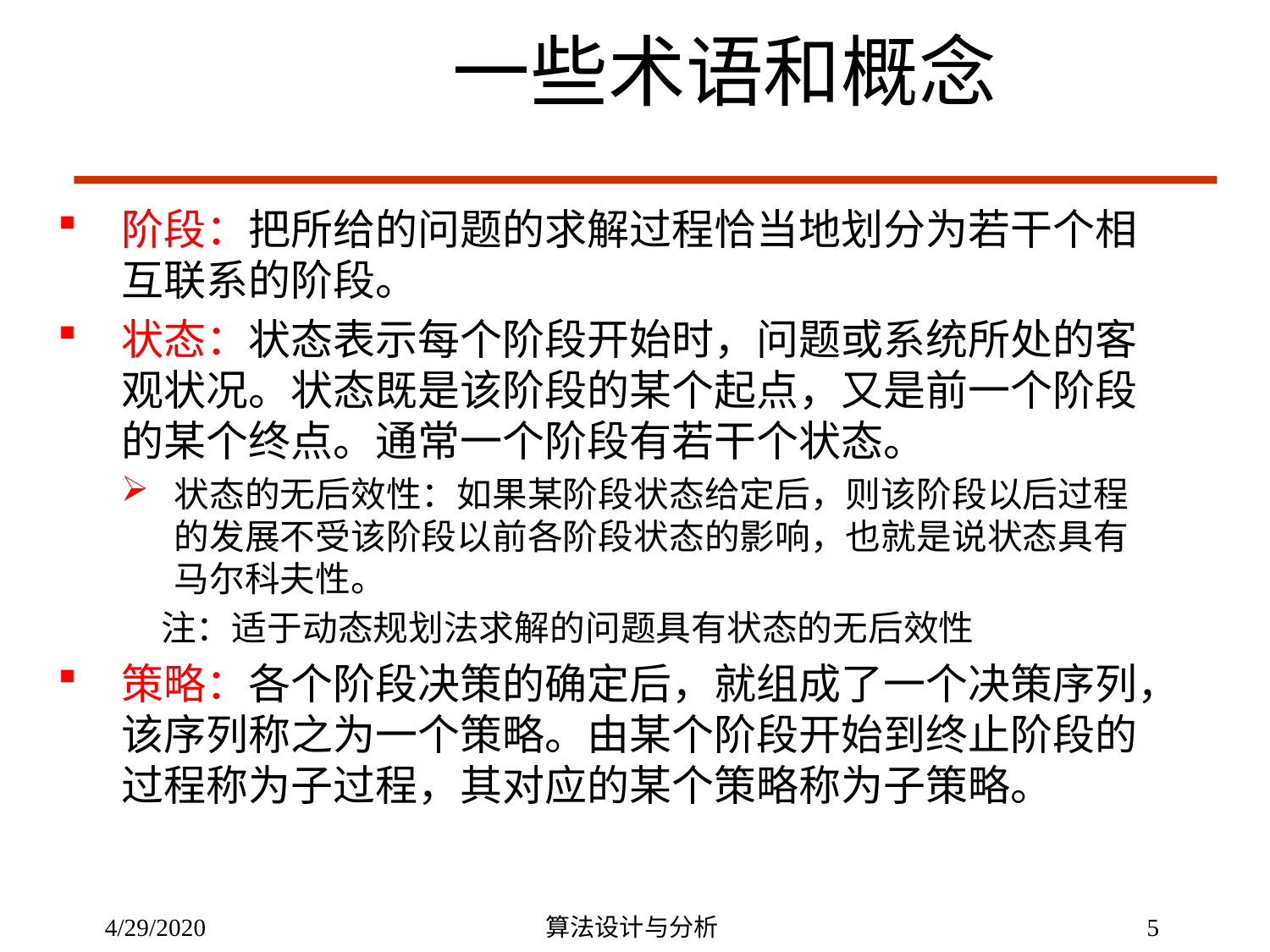

一些术语和概念
阶段：把所给的问题的求解过程恰当地划分为若干个相互联系的阶段。
状态：状态表示每个阶段开始时，问题或系统所处的客观状况。状态既是该阶段的某个起点，又是前一个阶段的某个终点。通常一个阶段有若干个状态。
状态的无后效性：如果某阶段状态给定后，则该阶段以后过程的发展不受该阶段以前各阶段状态的影响，也就是说状态具有马尔科夫性。
    注：适于动态规划法求解的问题具有状态的无后效性
策略：各个阶段决策的确定后，就组成了一个决策序列，该序列称之为一个策略。由某个阶段开始到终止阶段的过程称为子过程，其对应的某个策略称为子策略。
4/29/2020
算法设计与分析
5